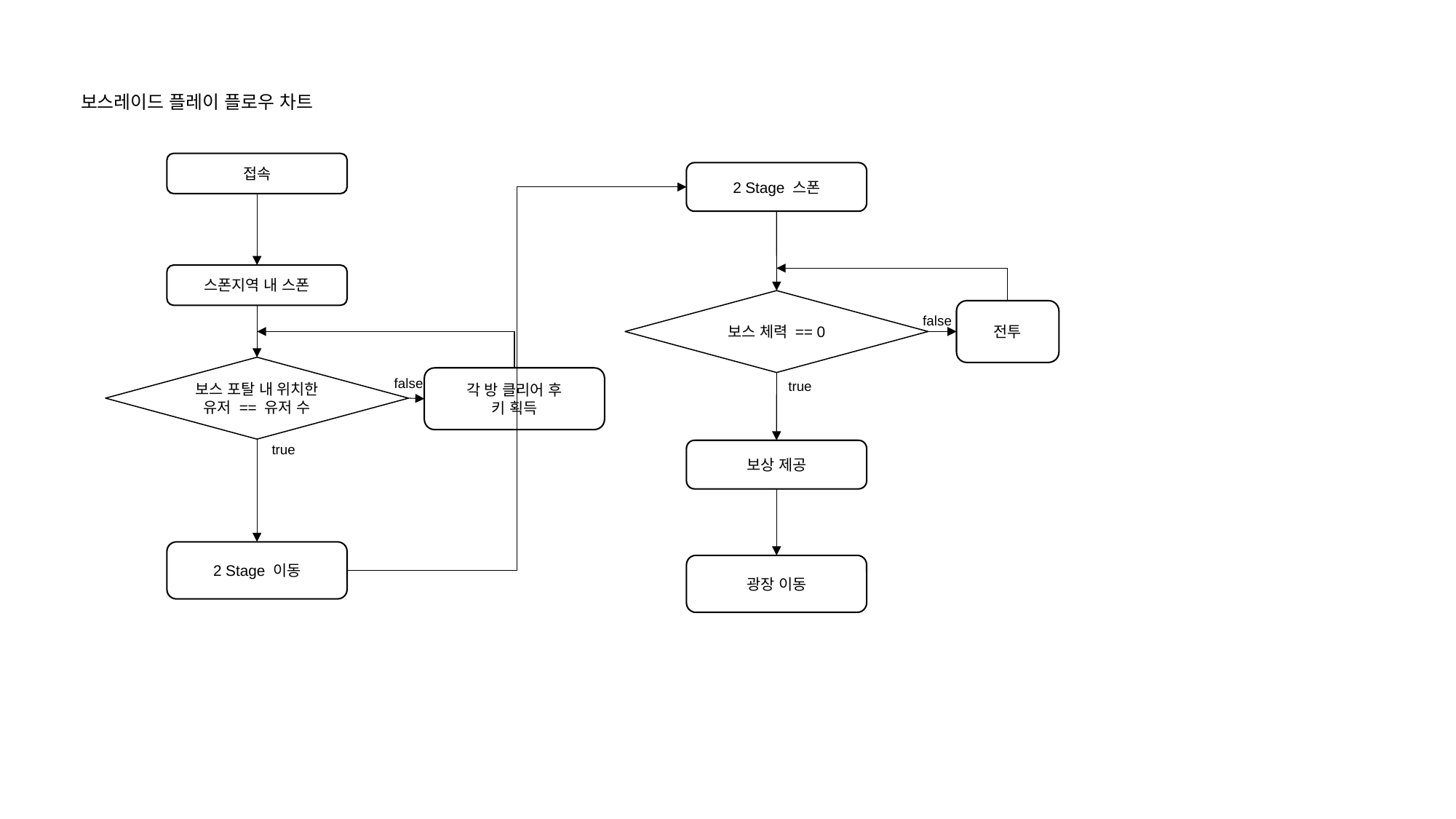

보스레이드 플레이 플로우 차트
접속
2 Stage 스폰
스폰지역 내 스폰
보스 체력 == 0
전투
false
보스 포탈 내 위치한 유저 == 유저 수
각 방 클리어 후
키 획득
false
true
true
보상 제공
2 Stage 이동
광장 이동